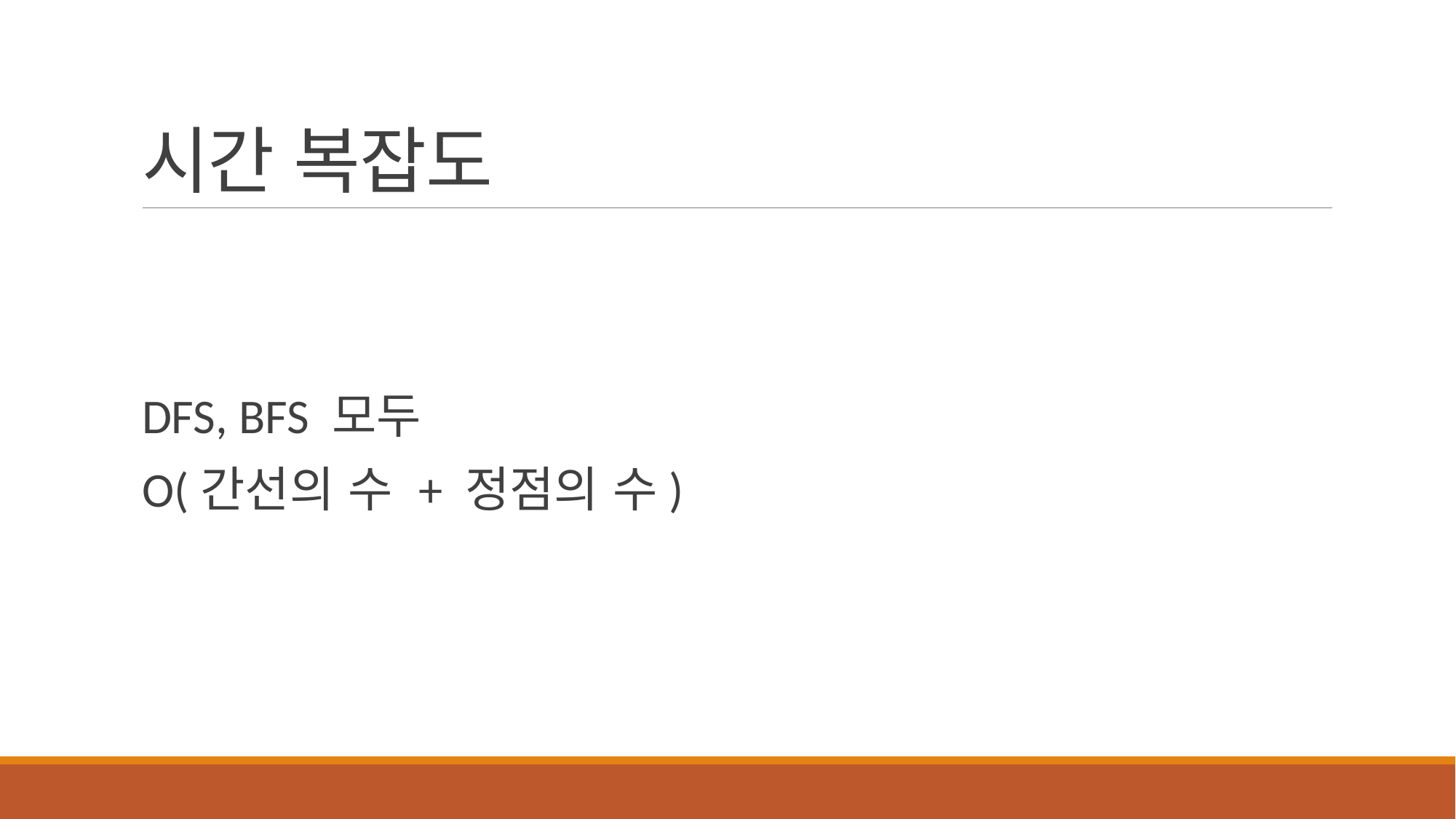

# 시간 복잡도

DFS, BFS 모두
O(간선의 수 + 정점의 수)